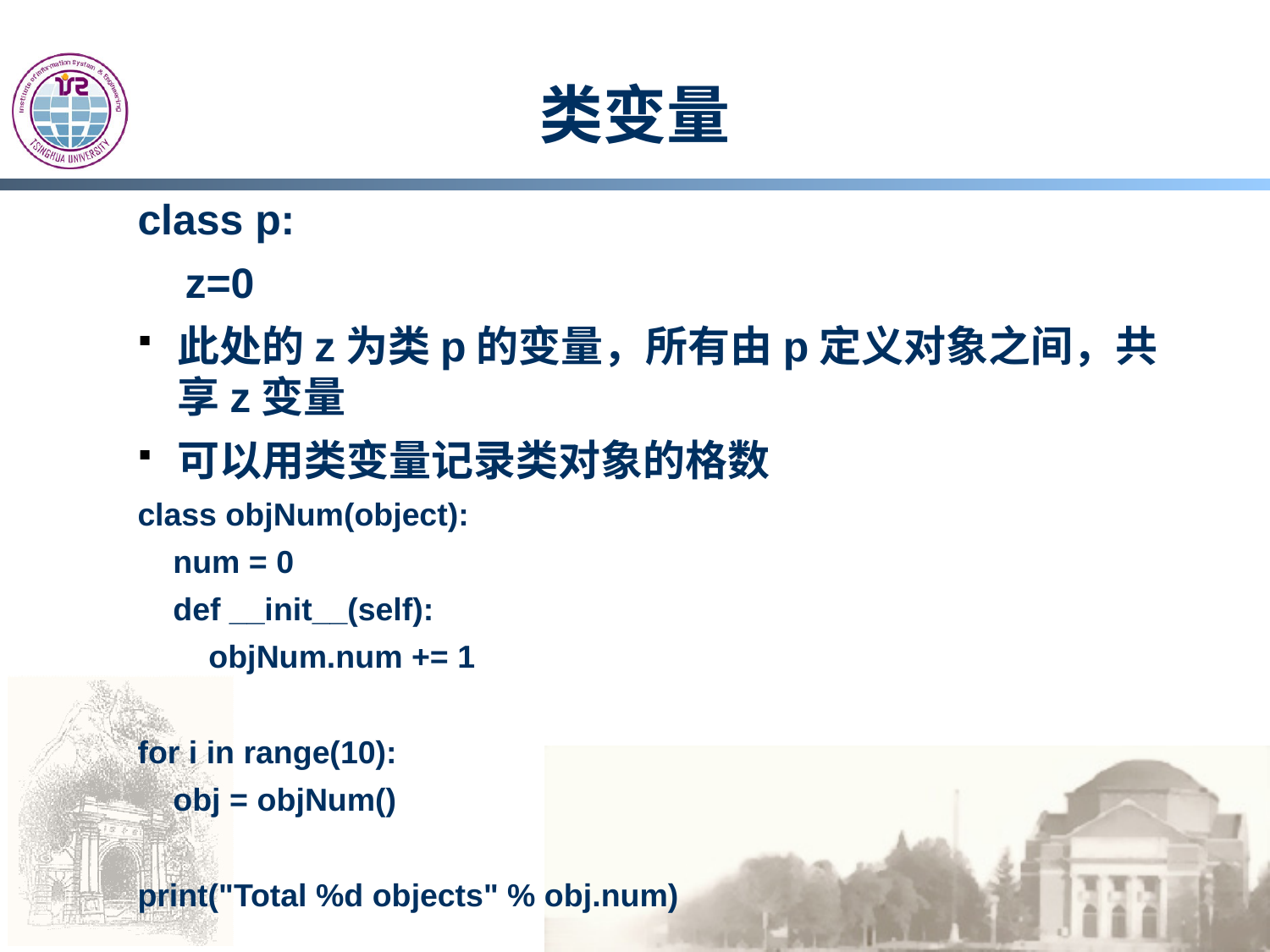

# 类变量
class p:
    z=0
此处的z为类p的变量，所有由p定义对象之间，共享z变量
可以用类变量记录类对象的格数
class objNum(object):
    num = 0
    def __init__(self):
        objNum.num += 1

for i in range(10):
    obj = objNum()

print("Total %d objects" % obj.num)